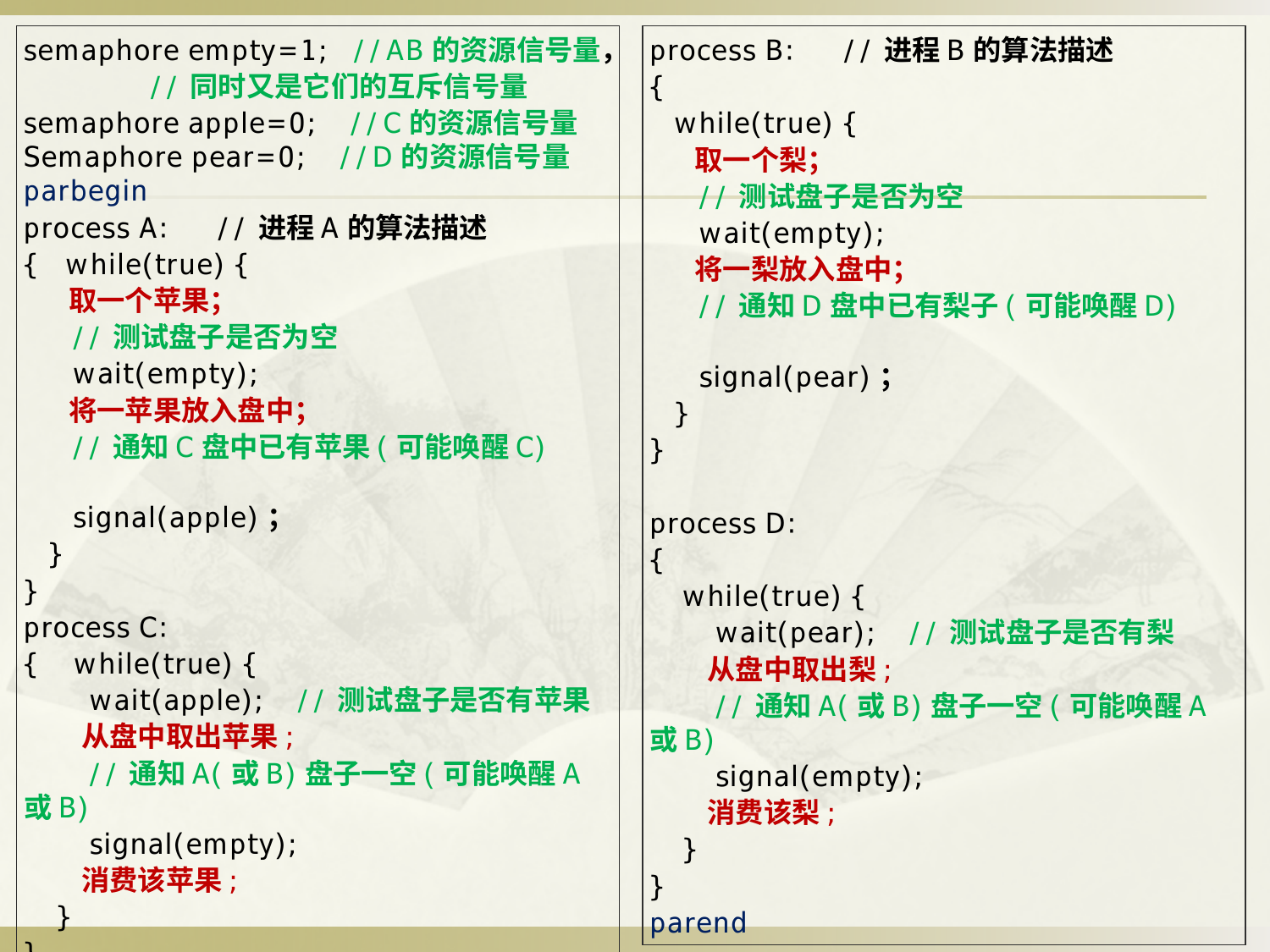

semaphore empty=1;   //AB的资源信号量，
	//同时又是它们的互斥信号量
semaphore apple=0;    //C的资源信号量Semaphore pear=0;    //D的资源信号量parbegin
process A:      //进程A的算法描述
{   while(true) {
      取一个苹果；
      //测试盘子是否为空
      wait(empty);
      将一苹果放入盘中；
      //通知C盘中已有苹果(可能唤醒C)
      signal(apple)；
   }
}
process C:
{    while(true) {
        wait(apple);    //测试盘子是否有苹果
        从盘中取出苹果;
        //通知A(或B)盘子一空(可能唤醒A或B)
        signal(empty);
        消费该苹果;
    }
}
process B:      //进程B的算法描述
{
   while(true) {
      取一个梨；
      //测试盘子是否为空
      wait(empty);
      将一梨放入盘中；
      //通知D盘中已有梨子(可能唤醒D)
      signal(pear)；
   }
}

process D:
{
    while(true) {
        wait(pear);    //测试盘子是否有梨
        从盘中取出梨;
        //通知A(或B)盘子一空(可能唤醒A或B)
        signal(empty);
        消费该梨;
    }
}
parend